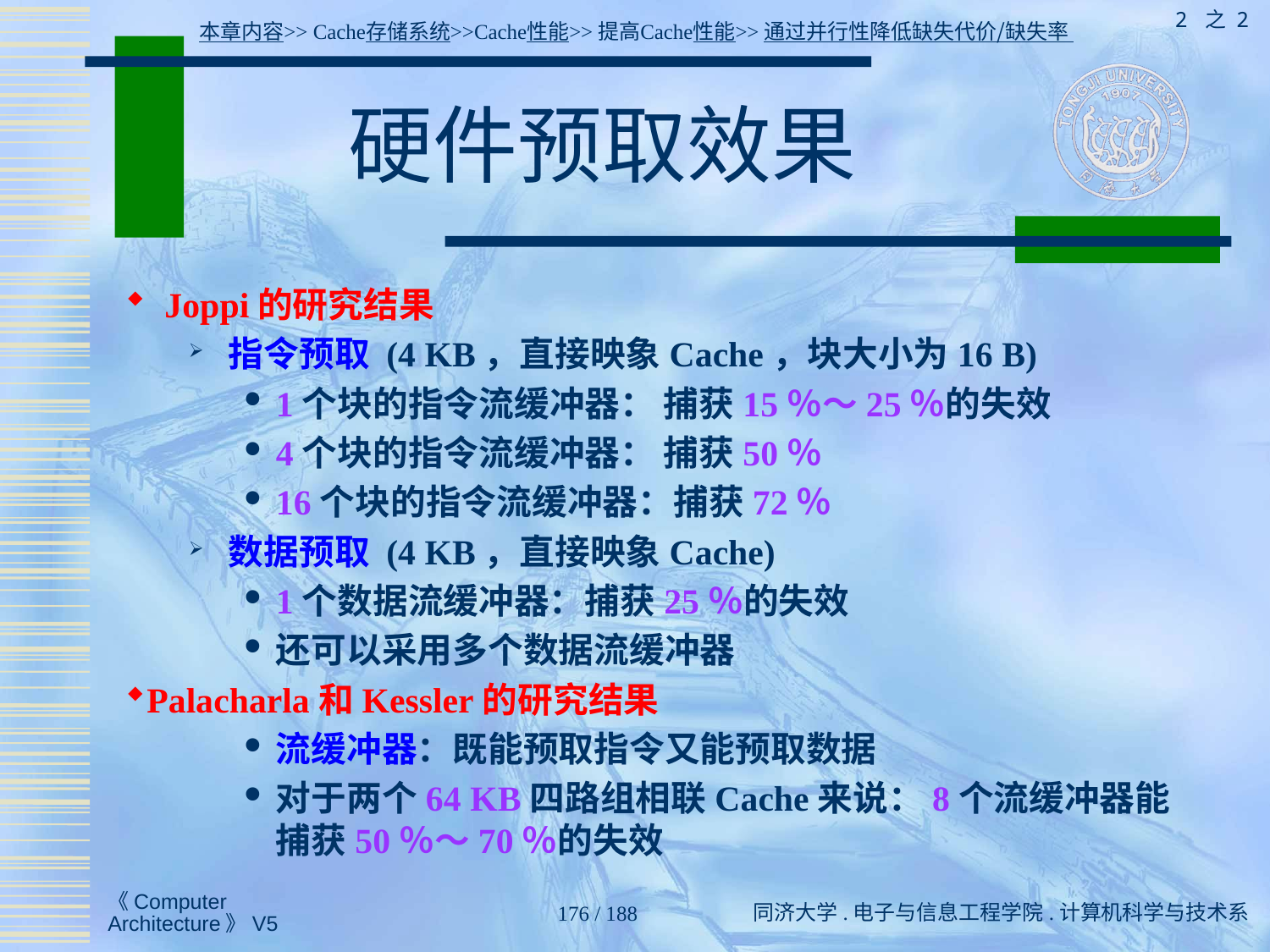

2 之 2
本章内容>> Cache存储系统>>Cache性能>>提高Cache性能>>通过并行性降低缺失代价/缺失率
# 硬件预取效果
  Joppi的研究结果
指令预取 (4 KB，直接映象Cache，块大小为16 B)
1个块的指令流缓冲器： 捕获15％～25％的失效
4个块的指令流缓冲器： 捕获50％
16个块的指令流缓冲器：捕获72％
数据预取 (4 KB，直接映象Cache)
1个数据流缓冲器：捕获25％的失效
还可以采用多个数据流缓冲器
Palacharla和Kessler的研究结果
流缓冲器：既能预取指令又能预取数据
对于两个64 KB四路组相联Cache来说：8个流缓冲器能捕获50％～70％的失效